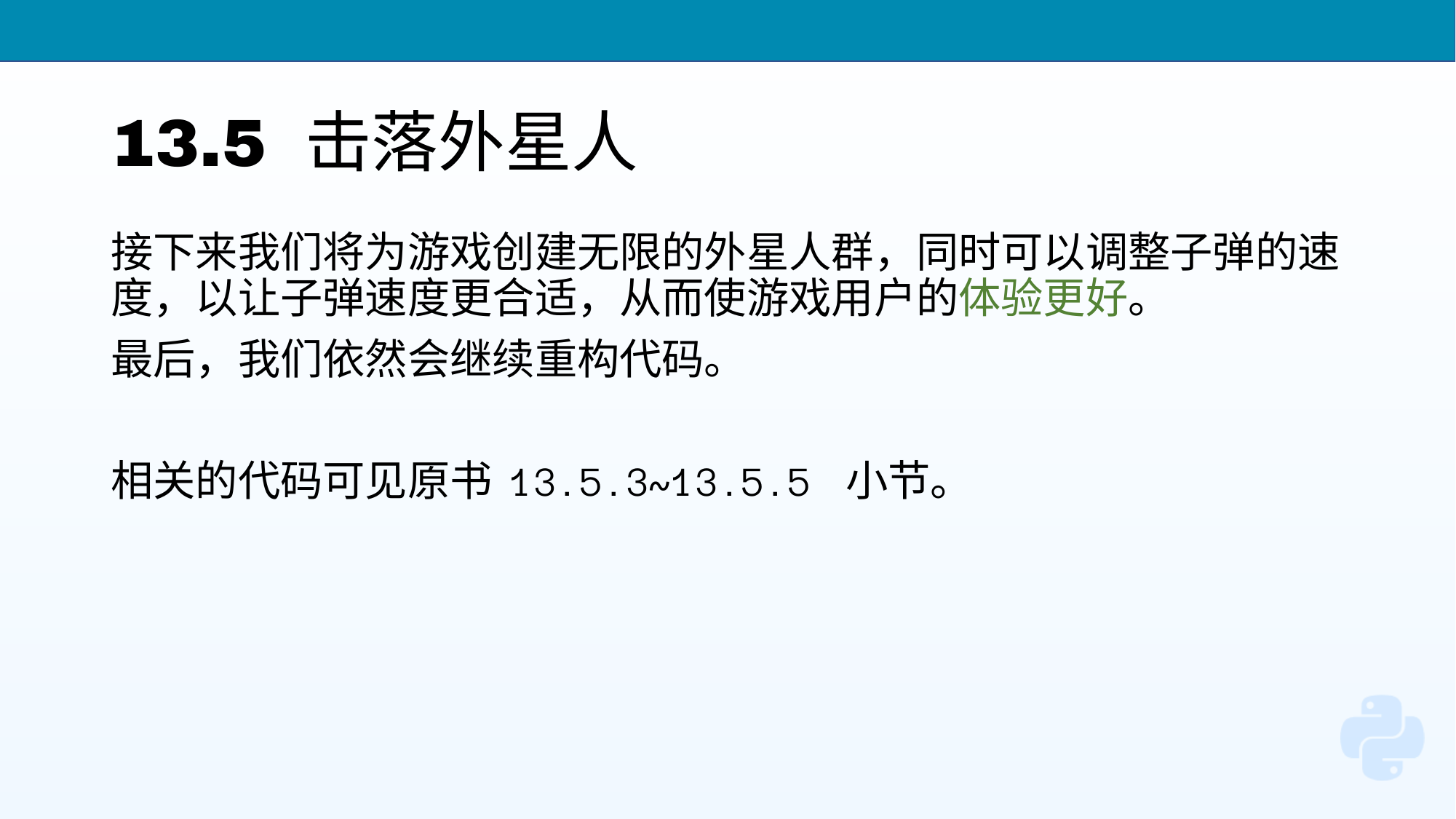

# 13.5 击落外星人
接下来我们将为游戏创建无限的外星人群，同时可以调整子弹的速度，以让子弹速度更合适，从而使游戏用户的体验更好。
最后，我们依然会继续重构代码。

相关的代码可见原书 13.5.3~13.5.5 小节。